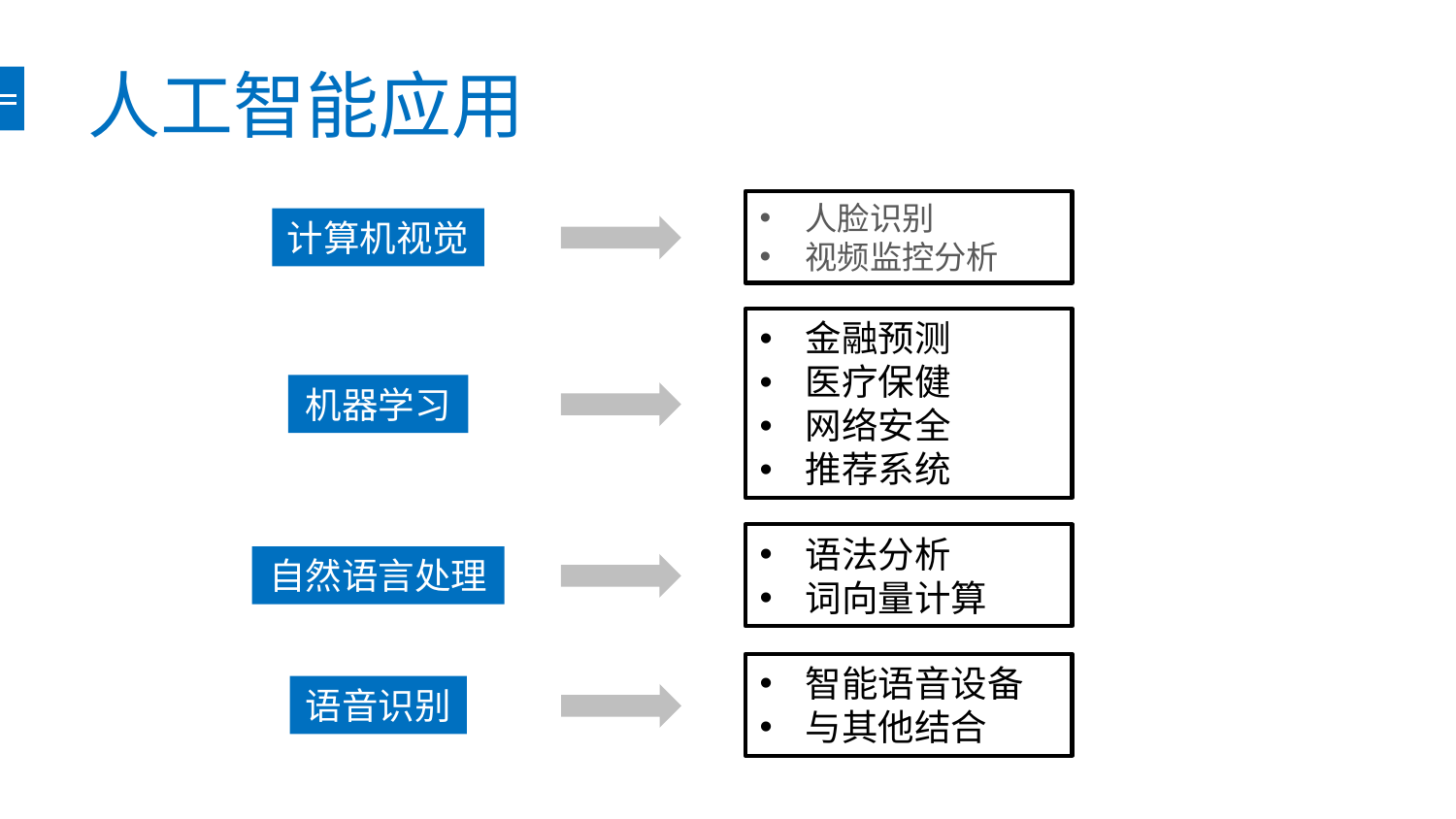

# 人工智能应用
人脸识别
视频监控分析
计算机视觉

金融预测
医疗保健
网络安全
推荐系统
机器学习

语法分析
词向量计算
自然语言处理

智能语音设备
与其他结合
语音识别